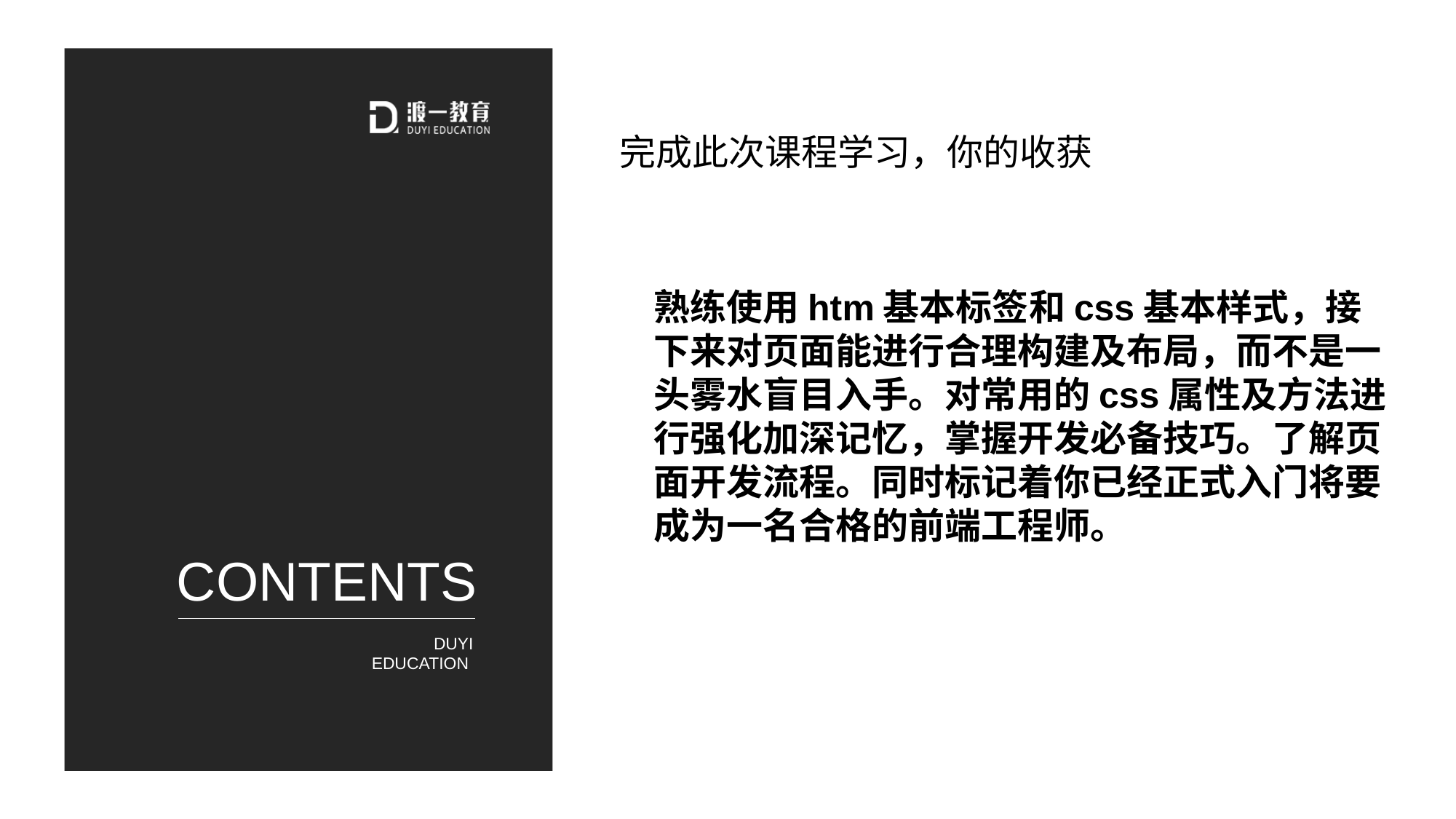

完成此次课程学习，你的收获
熟练使用htm基本标签和css基本样式，接下来对页面能进行合理构建及布局，而不是一头雾水盲目入手。对常用的css属性及方法进行强化加深记忆，掌握开发必备技巧。了解页面开发流程。同时标记着你已经正式入门将要成为一名合格的前端工程师。